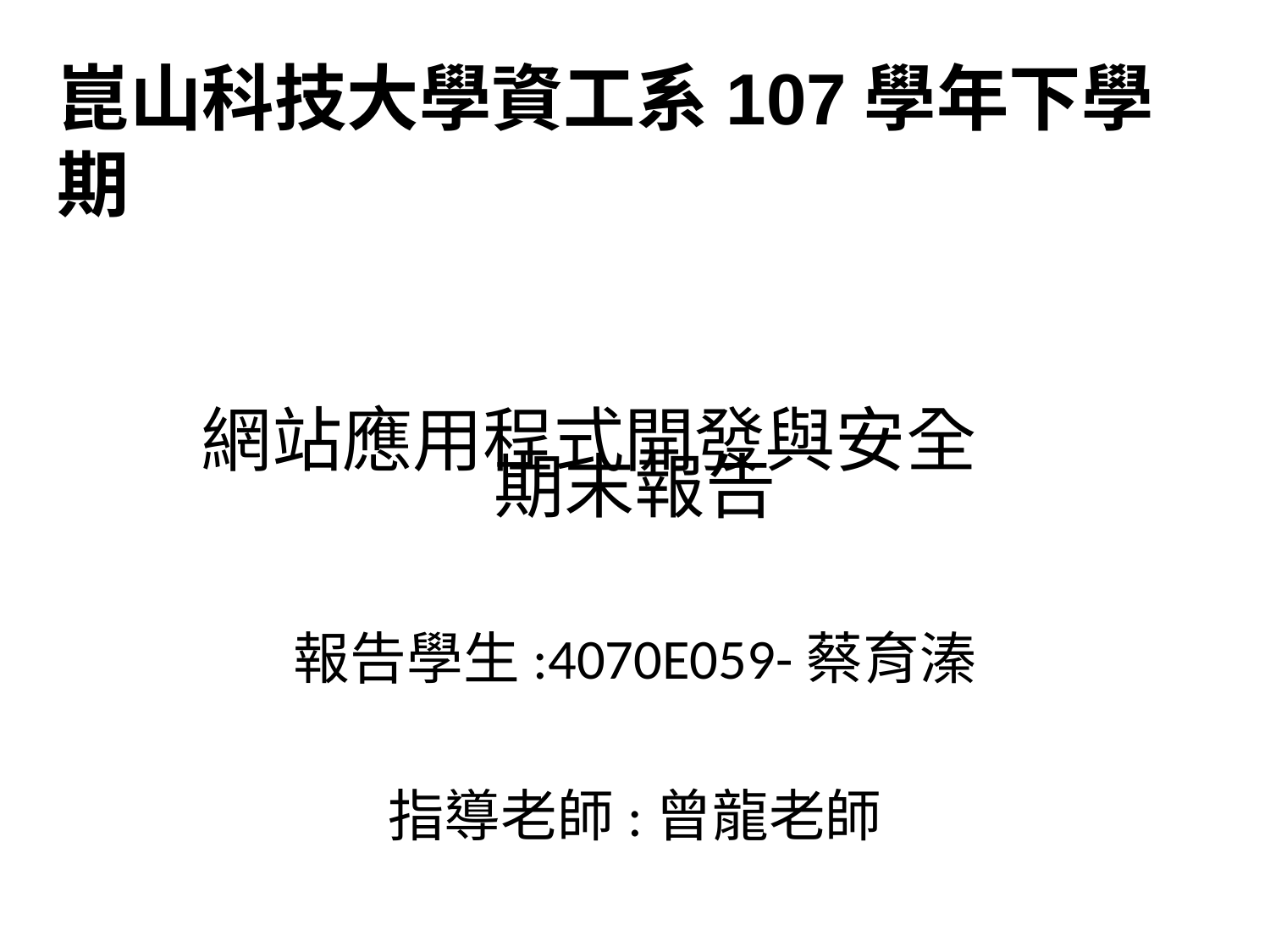

崑山科技大學資工系107學年下學期

        網站應用程式開發與安全
# 期末報告
報告學生:4070E059-蔡育溱

指導老師:曾龍老師